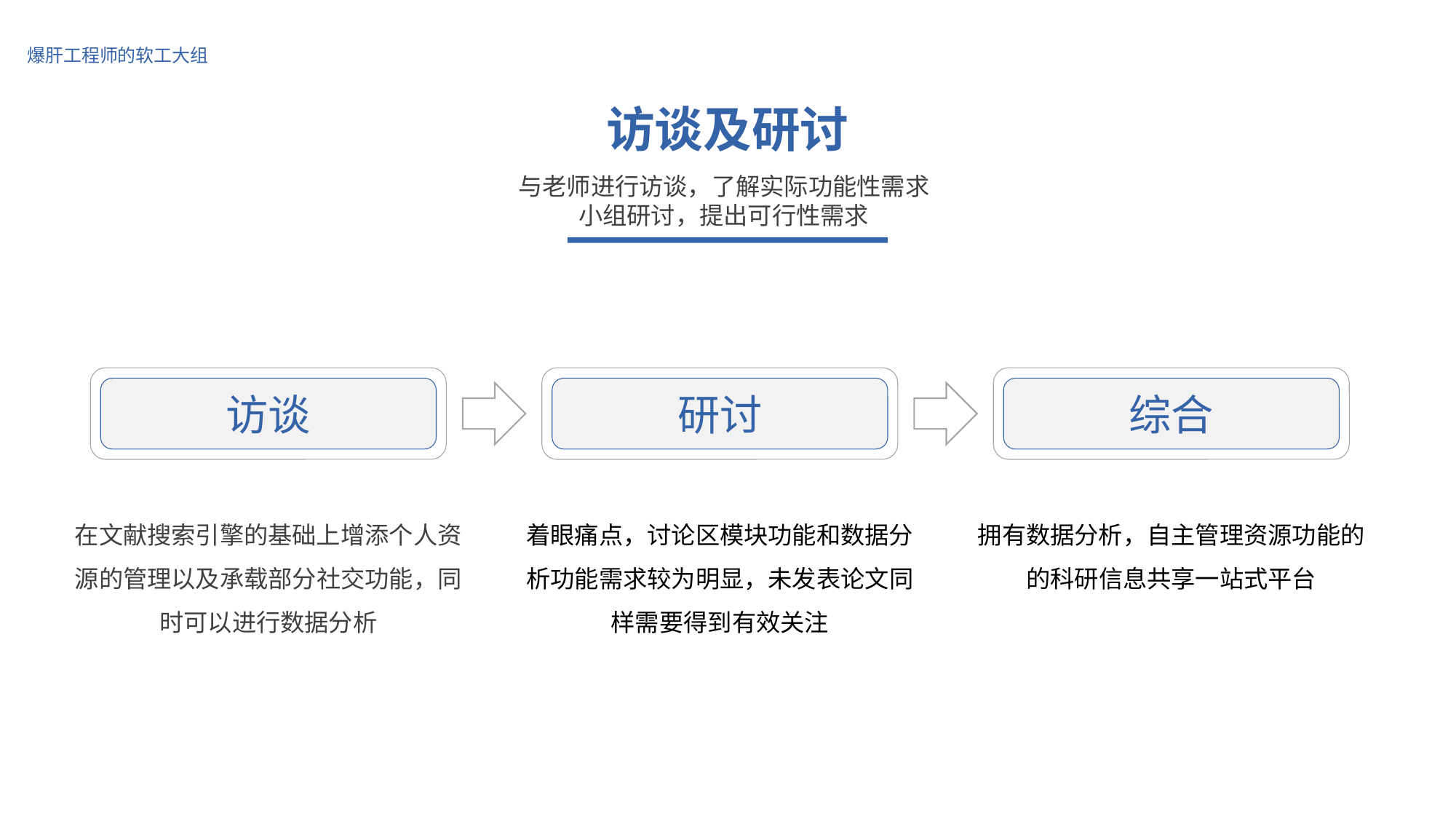

爆肝工程师的软工大组
访谈及研讨
与老师进行访谈，了解实际功能性需求
小组研讨，提出可行性需求

访谈
研讨
综合

在文献搜索引擎的基础上增添个人资源的管理以及承载部分社交功能，同时可以进行数据分析
着眼痛点，讨论区模块功能和数据分析功能需求较为明显，未发表论文同样需要得到有效关注
拥有数据分析，自主管理资源功能的的科研信息共享一站式平台